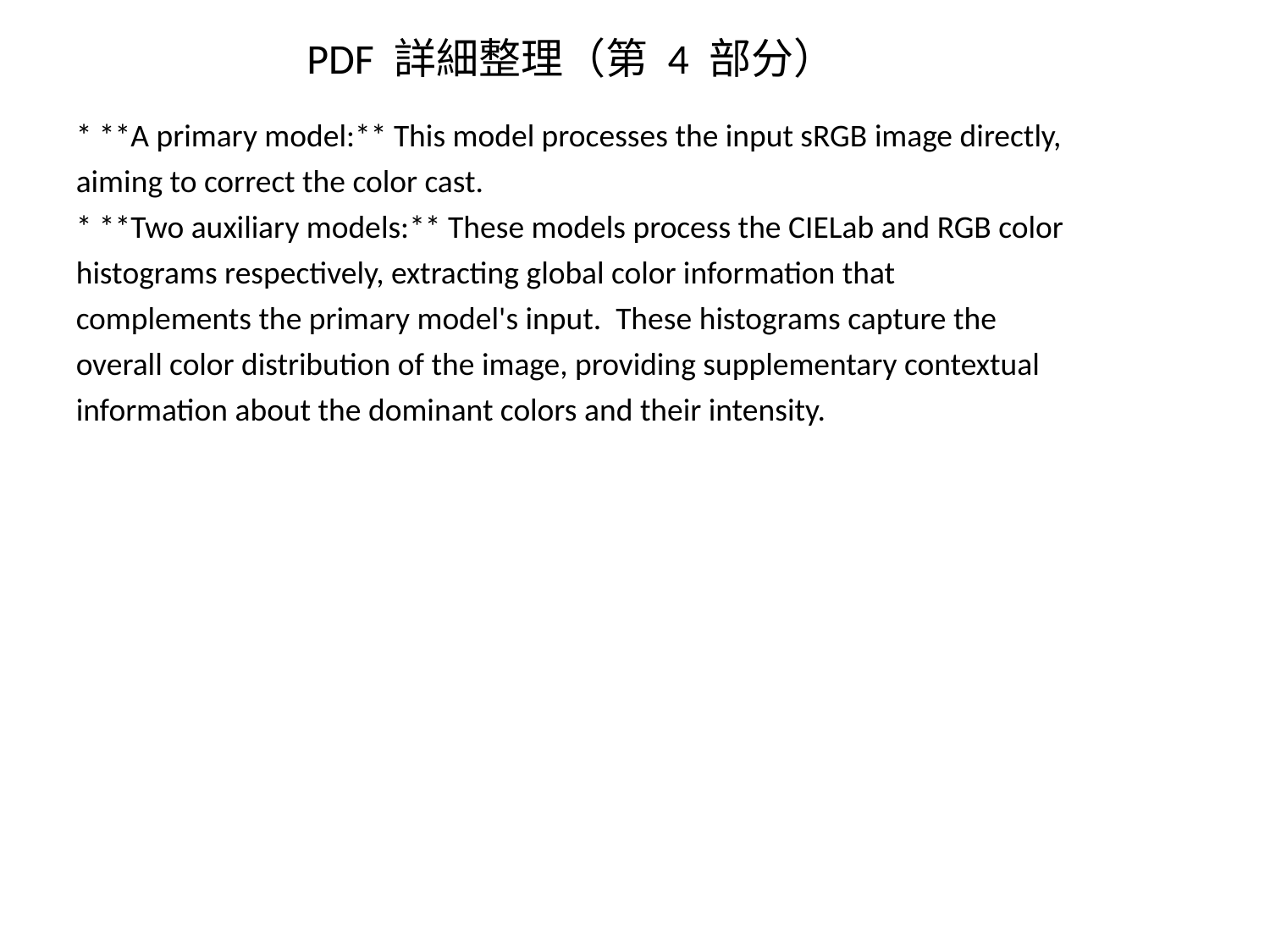

PDF 詳細整理（第 4 部分）

* **A primary model:** This model processes the input sRGB image directly, aiming to correct the color cast.
* **Two auxiliary models:** These models process the CIELab and RGB color histograms respectively, extracting global color information that complements the primary model's input.  These histograms capture the overall color distribution of the image, providing supplementary contextual information about the dominant colors and their intensity.